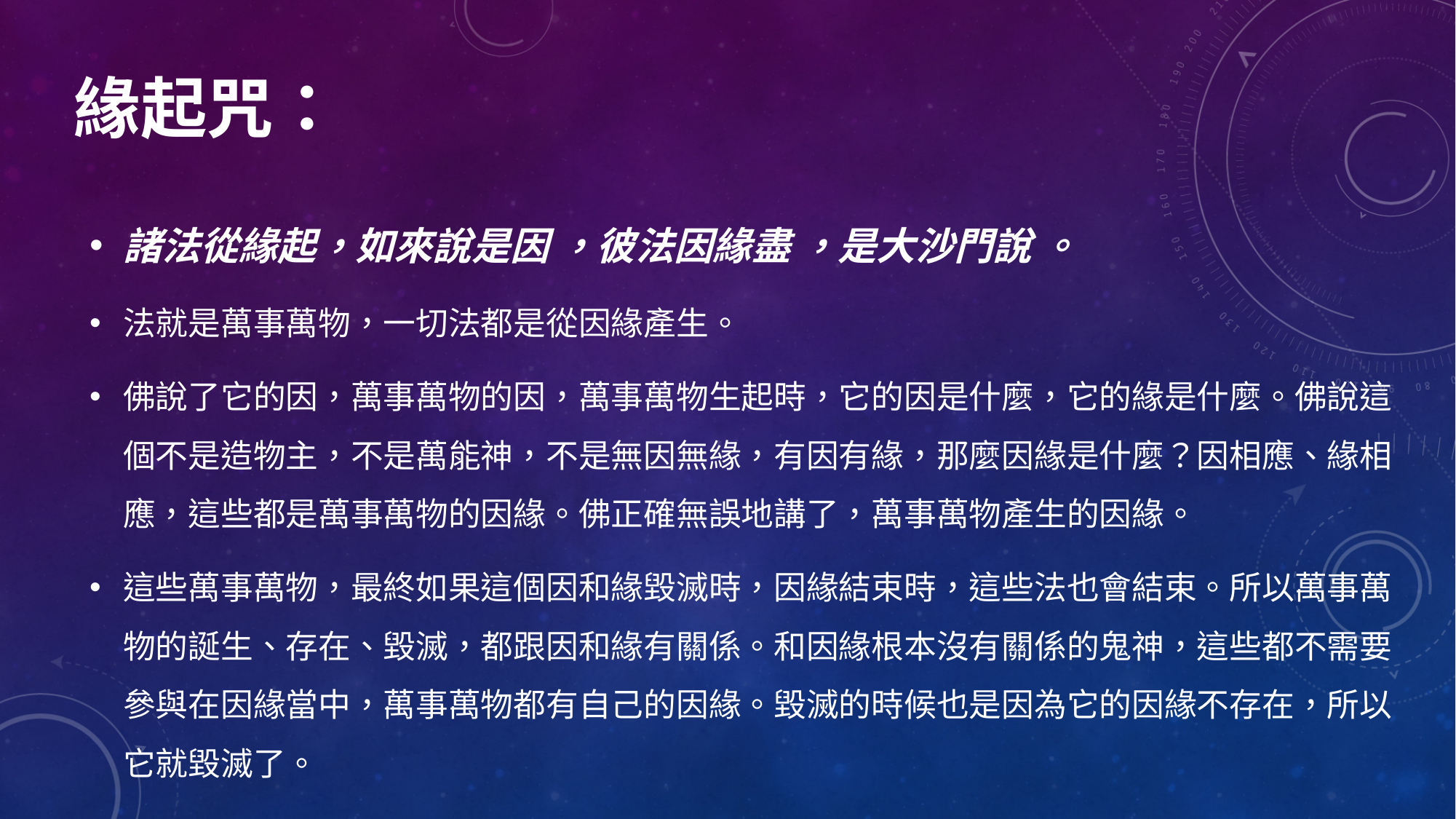

# 緣起咒：
諸法從緣起，如來說是因 ，彼法因緣盡 ，是大沙門說 。
法就是萬事萬物，一切法都是從因緣產生。
佛說了它的因，萬事萬物的因，萬事萬物生起時，它的因是什麼，它的緣是什麼。佛說這個不是造物主，不是萬能神，不是無因無緣，有因有緣，那麼因緣是什麼？因相應、緣相應，這些都是萬事萬物的因緣。佛正確無誤地講了，萬事萬物產生的因緣。
這些萬事萬物，最終如果這個因和緣毀滅時，因緣結束時，這些法也會結束。所以萬事萬物的誕生、存在、毀滅，都跟因和緣有關係。和因緣根本沒有關係的鬼神，這些都不需要參與在因緣當中，萬事萬物都有自己的因緣。毀滅的時候也是因為它的因緣不存在，所以它就毀滅了。
是佛說的，緣起性空的道理只有佛才講，其它的宗教沒有的。